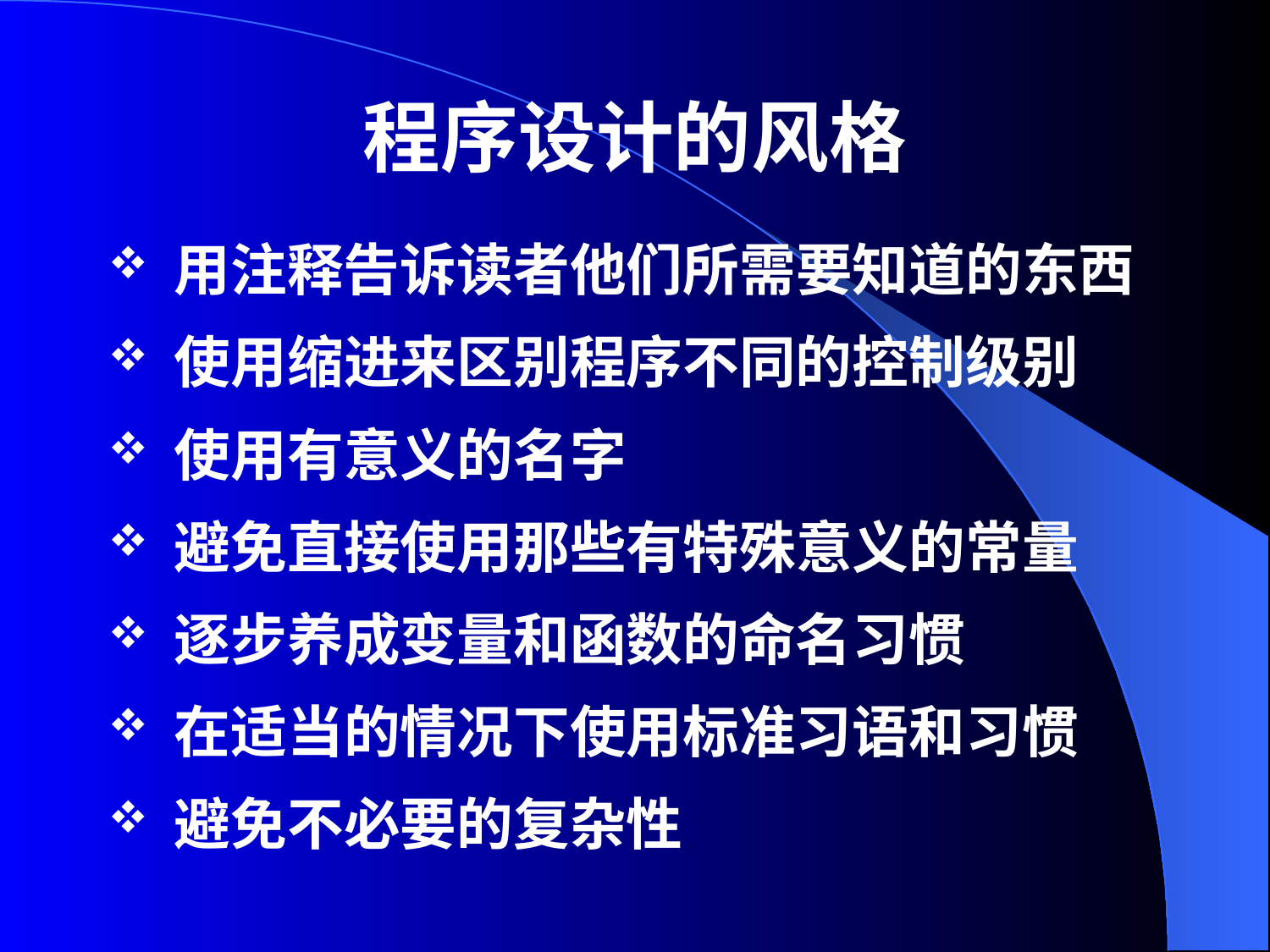

# 程序设计的风格
用注释告诉读者他们所需要知道的东西
使用缩进来区别程序不同的控制级别
使用有意义的名字
避免直接使用那些有特殊意义的常量
逐步养成变量和函数的命名习惯
在适当的情况下使用标准习语和习惯
避免不必要的复杂性